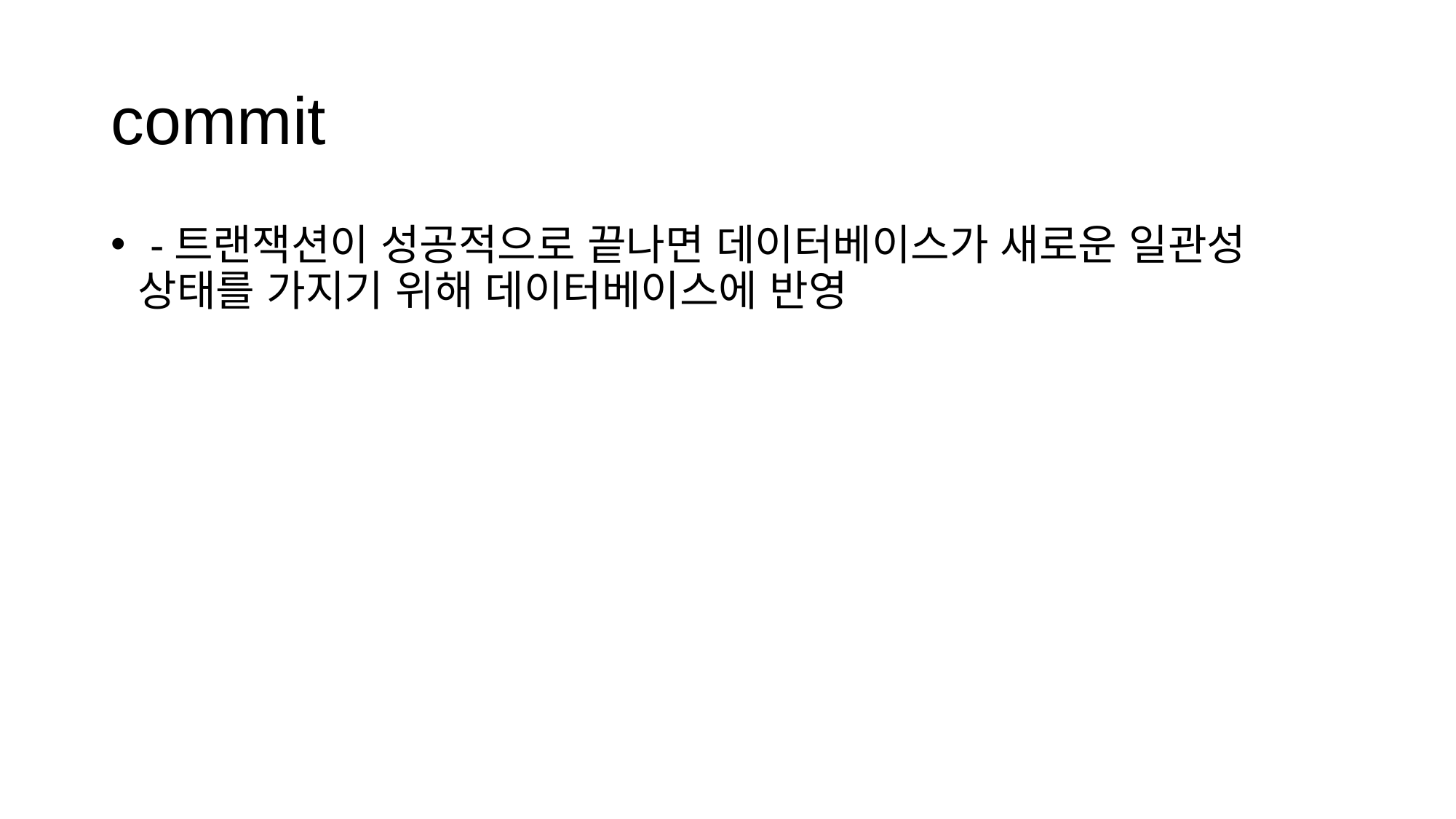

# commit
 -트랜잭션이 성공적으로 끝나면 데이터베이스가 새로운 일관성 상태를 가지기 위해 데이터베이스에 반영